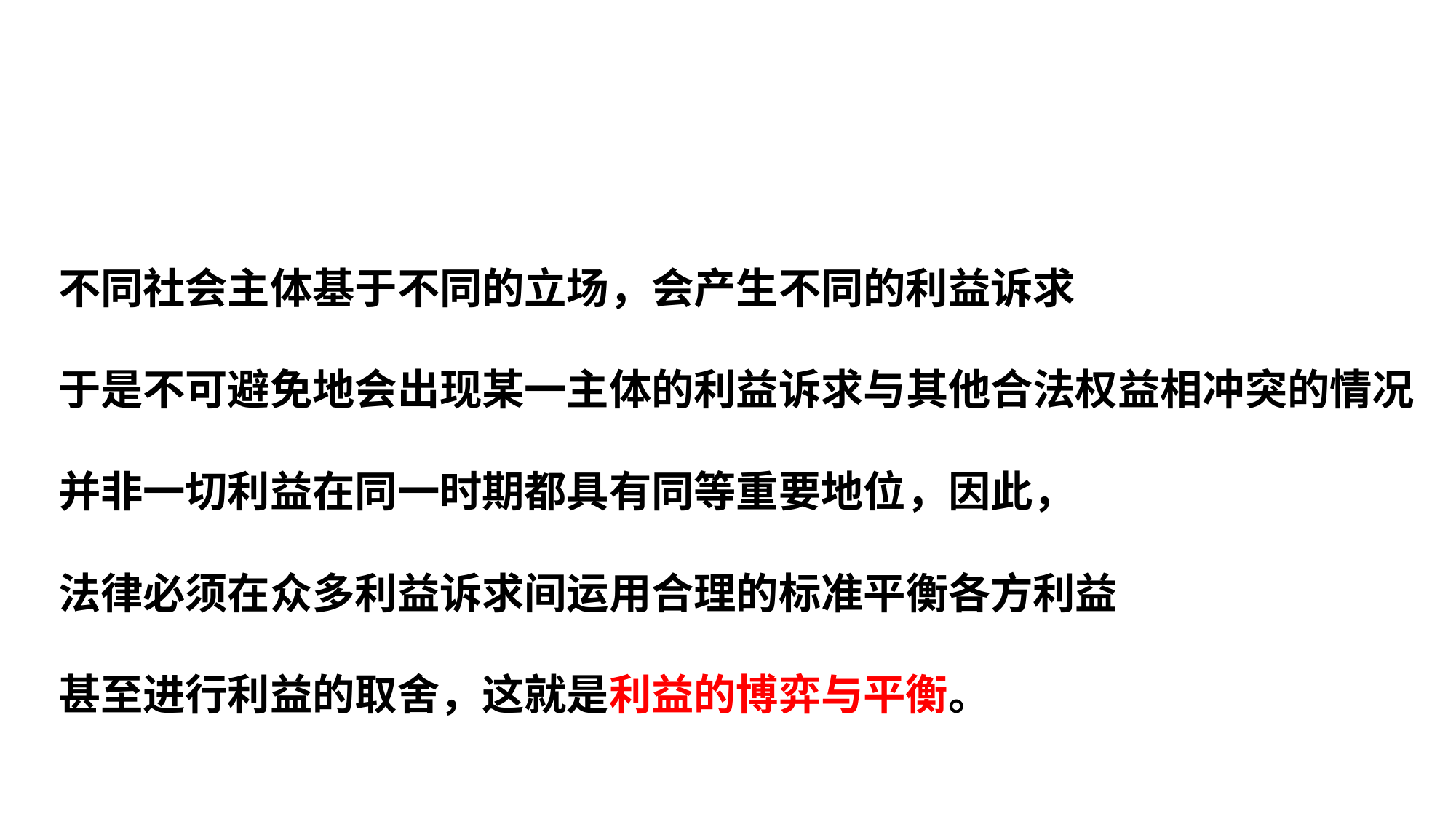

不同社会主体基于不同的立场，会产生不同的利益诉求
于是不可避免地会出现某一主体的利益诉求与其他合法权益相冲突的情况
并非一切利益在同一时期都具有同等重要地位，因此，
法律必须在众多利益诉求间运用合理的标准平衡各方利益
甚至进行利益的取舍，这就是利益的博弈与平衡。